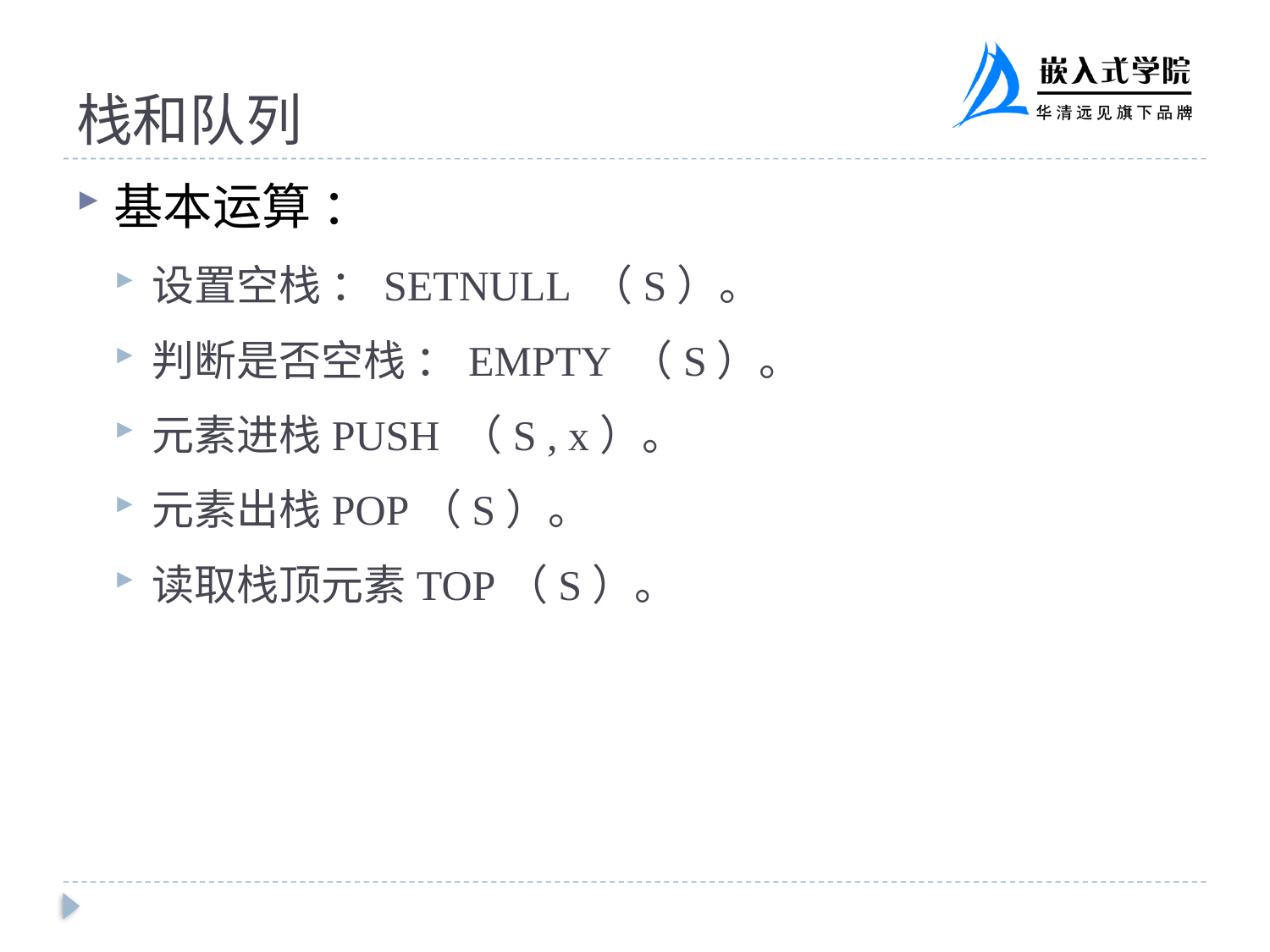

# 栈和队列
基本运算 ：
设置空栈 ：SETNULL （S）。
判断是否空栈 ：EMPTY （S）。
元素进栈PUSH （S , x）。
元素出栈POP（S）。
读取栈顶元素TOP（S）。
90